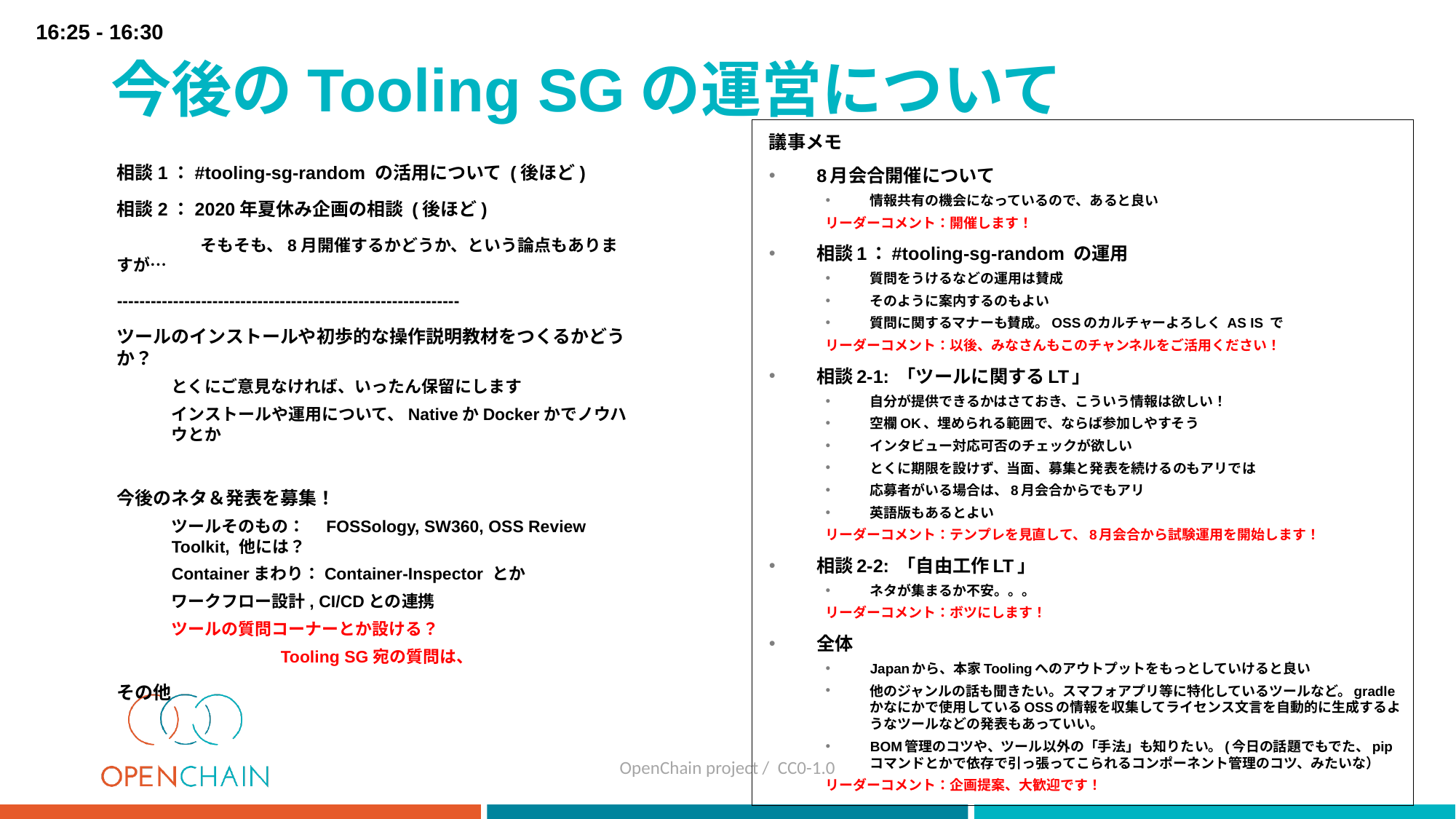

16:25 - 16:30
# 今後のTooling SGの運営について
議事メモ
8月会合開催について
情報共有の機会になっているので、あると良い
リーダーコメント：開催します！
相談1：#tooling-sg-random の運用
質問をうけるなどの運用は賛成
そのように案内するのもよい
質問に関するマナーも賛成。OSSのカルチャーよろしく AS IS で
リーダーコメント：以後、みなさんもこのチャンネルをご活用ください！
相談2-1: 「ツールに関するLT」
自分が提供できるかはさておき、こういう情報は欲しい！
空欄OK、埋められる範囲で、ならば参加しやすそう
インタビュー対応可否のチェックが欲しい
とくに期限を設けず、当面、募集と発表を続けるのもアリでは
応募者がいる場合は、8月会合からでもアリ
英語版もあるとよい
リーダーコメント：テンプレを見直して、8月会合から試験運用を開始します！
相談2-2: 「自由工作LT」
ネタが集まるか不安。。。
リーダーコメント：ボツにします！
全体
Japanから、本家Toolingへのアウトプットをもっとしていけると良い
他のジャンルの話も聞きたい。スマフォアプリ等に特化しているツールなど。gradleかなにかで使用しているOSSの情報を収集してライセンス文言を自動的に生成するようなツールなどの発表もあっていい。
BOM管理のコツや、ツール以外の「手法」も知りたい。(今日の話題でもでた、pipコマンドとかで依存で引っ張ってこられるコンポーネント管理のコツ、みたいな）
リーダーコメント：企画提案、大歓迎です！
相談1：#tooling-sg-random の活用について (後ほど)
相談2：2020年夏休み企画の相談 (後ほど)
　　　　　そもそも、8月開催するかどうか、という論点もありますが…
-------------------------------------------------------------
ツールのインストールや初歩的な操作説明教材をつくるかどうか？
とくにご意見なければ、いったん保留にします
インストールや運用について、NativeかDockerかでノウハウとか

今後のネタ＆発表を募集！
ツールそのもの：　FOSSology, SW360, OSS Review Toolkit, 他には？
Containerまわり：Container-Inspector とか
ワークフロー設計, CI/CDとの連携
ツールの質問コーナーとか設ける？
	Tooling SG宛の質問は、
その他

OpenChain project /  CC0-1.0